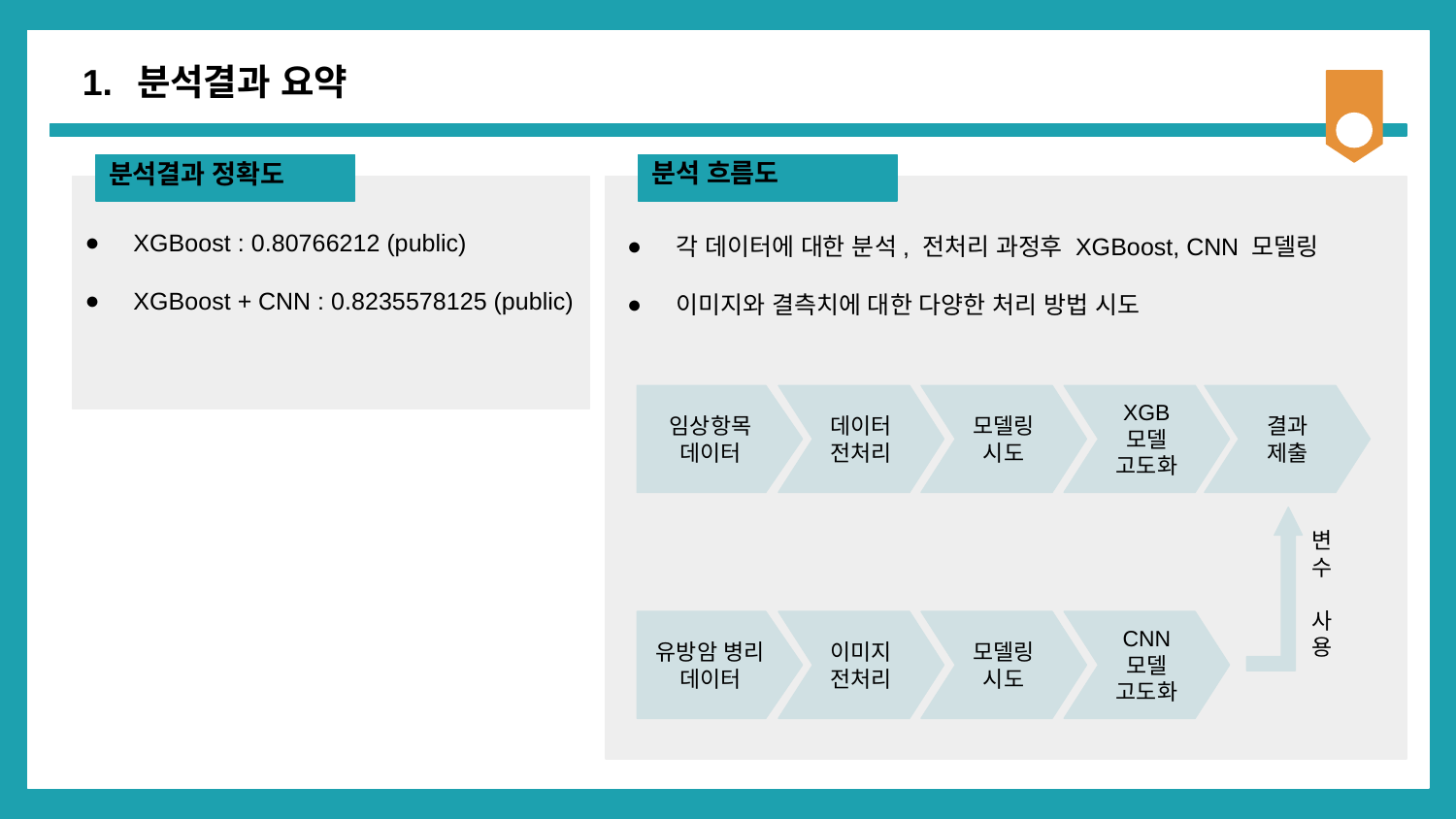

분석결과 요약
#

분석 흐름도
분석결과 정확도

XGBoost : 0.80766212 (public)

XGBoost + CNN : 0.8235578125 (public)

각 데이터에 대한 분석, 전처리 과정후 XGBoost, CNN 모델링

이미지와 결측치에 대한 다양한 처리 방법 시도
임상항목
데이터
데이터전처리
모델링시도
XGB
모델 고도화
결과 제출

유방암 병리
데이터
이미지 전처리
모델링시도
CNN
모델 고도화
변수 사용